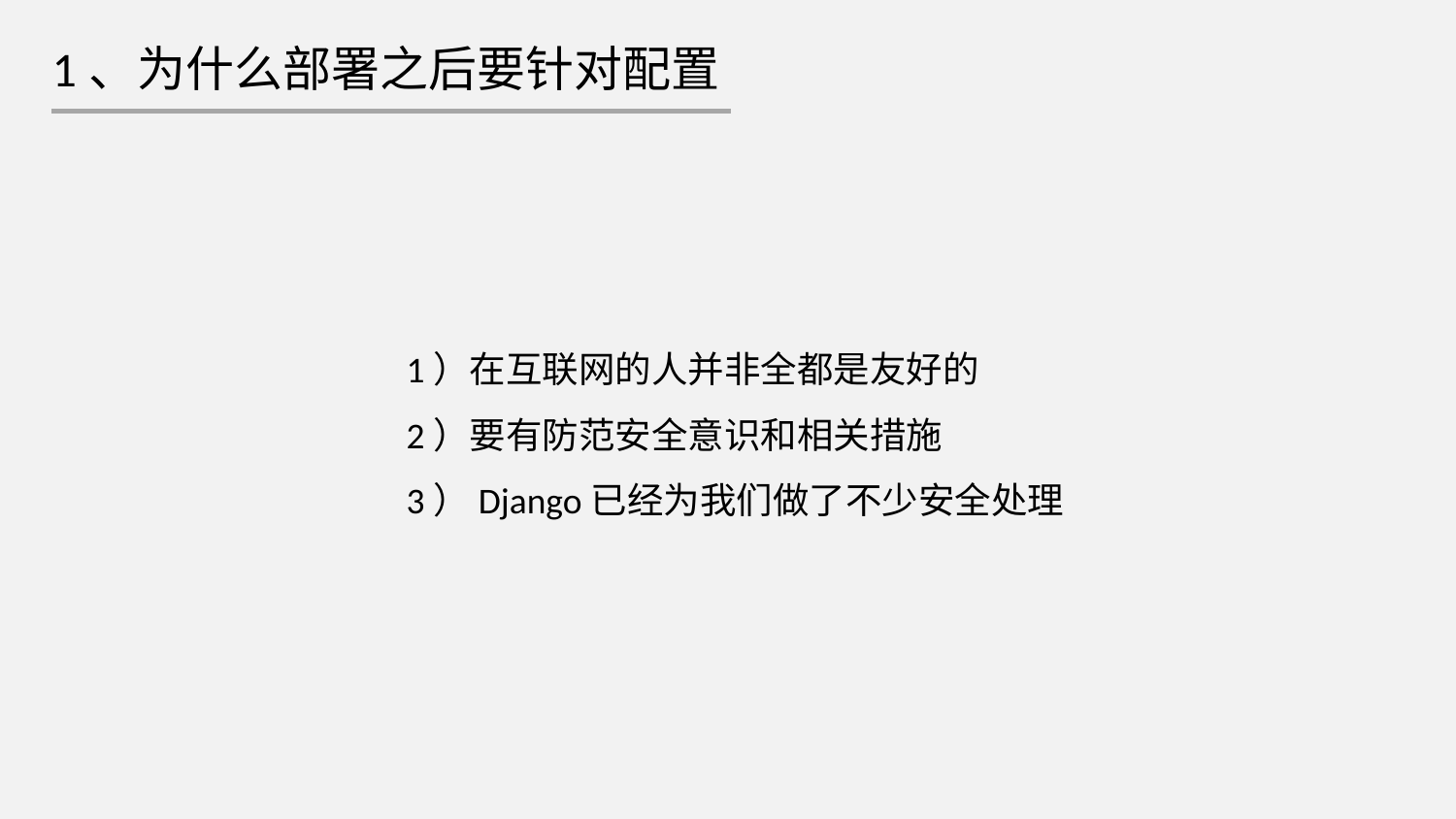

1、为什么部署之后要针对配置
1）在互联网的人并非全都是友好的
2）要有防范安全意识和相关措施
3）Django已经为我们做了不少安全处理